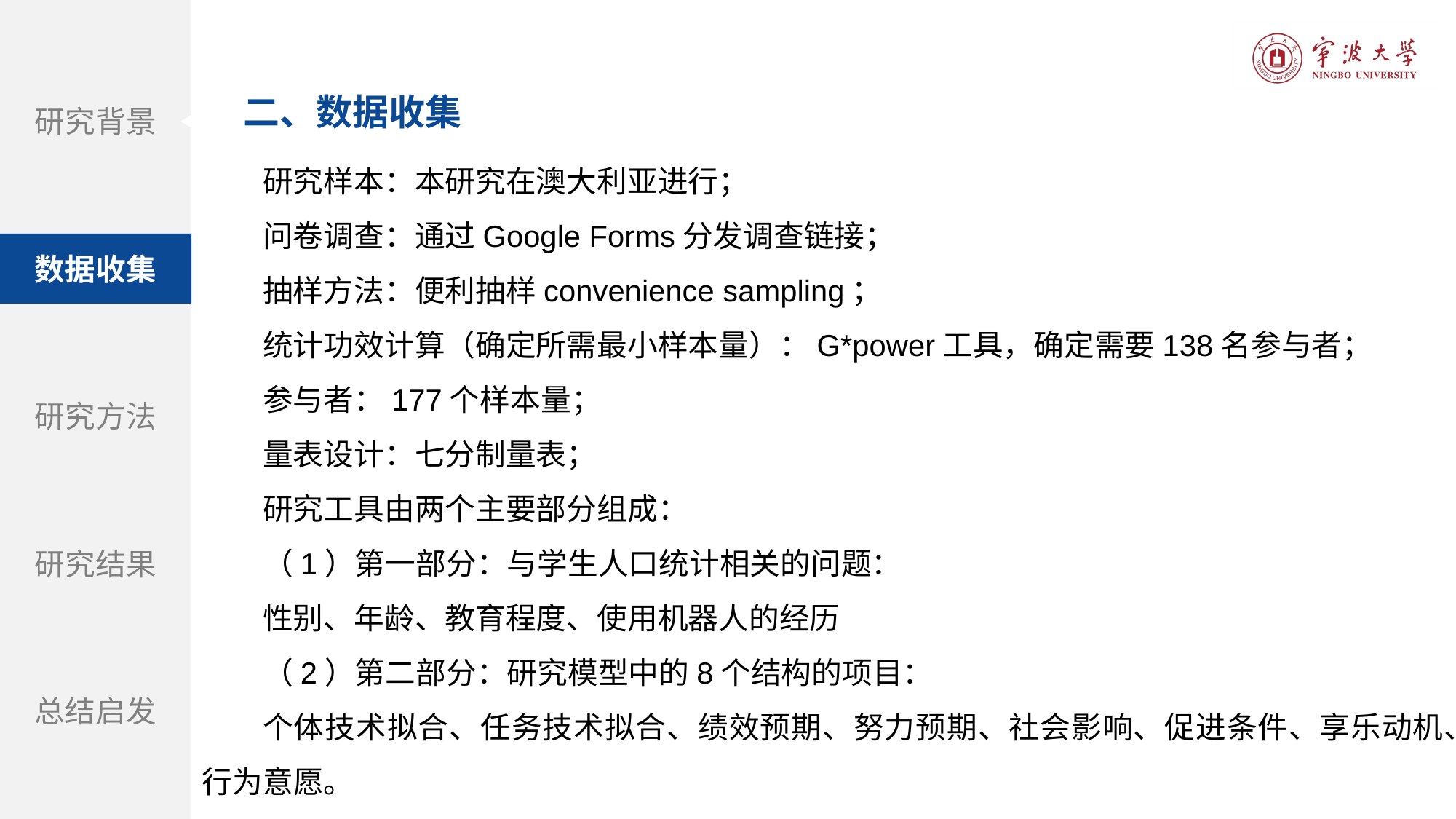

二、数据收集
研究背景

数据收集
研究方法
研究结果
总结启发
研究样本：本研究在澳大利亚进行；
问卷调查：通过Google Forms分发调查链接；
抽样方法：便利抽样convenience sampling；
统计功效计算（确定所需最小样本量）：G*power工具，确定需要138名参与者；
参与者：177个样本量；
量表设计：七分制量表；
研究工具由两个主要部分组成：
（1）第一部分：与学生人口统计相关的问题：
性别、年龄、教育程度、使用机器人的经历
（2）第二部分：研究模型中的8个结构的项目：
个体技术拟合、任务技术拟合、绩效预期、努力预期、社会影响、促进条件、享乐动机、行为意愿。
题目：自动驾驶汽车和街道设计：使用虚拟现实实验探索中央分隔带在提高行人过街安全性方面的作用
期刊：Accident Analysis and Prevention